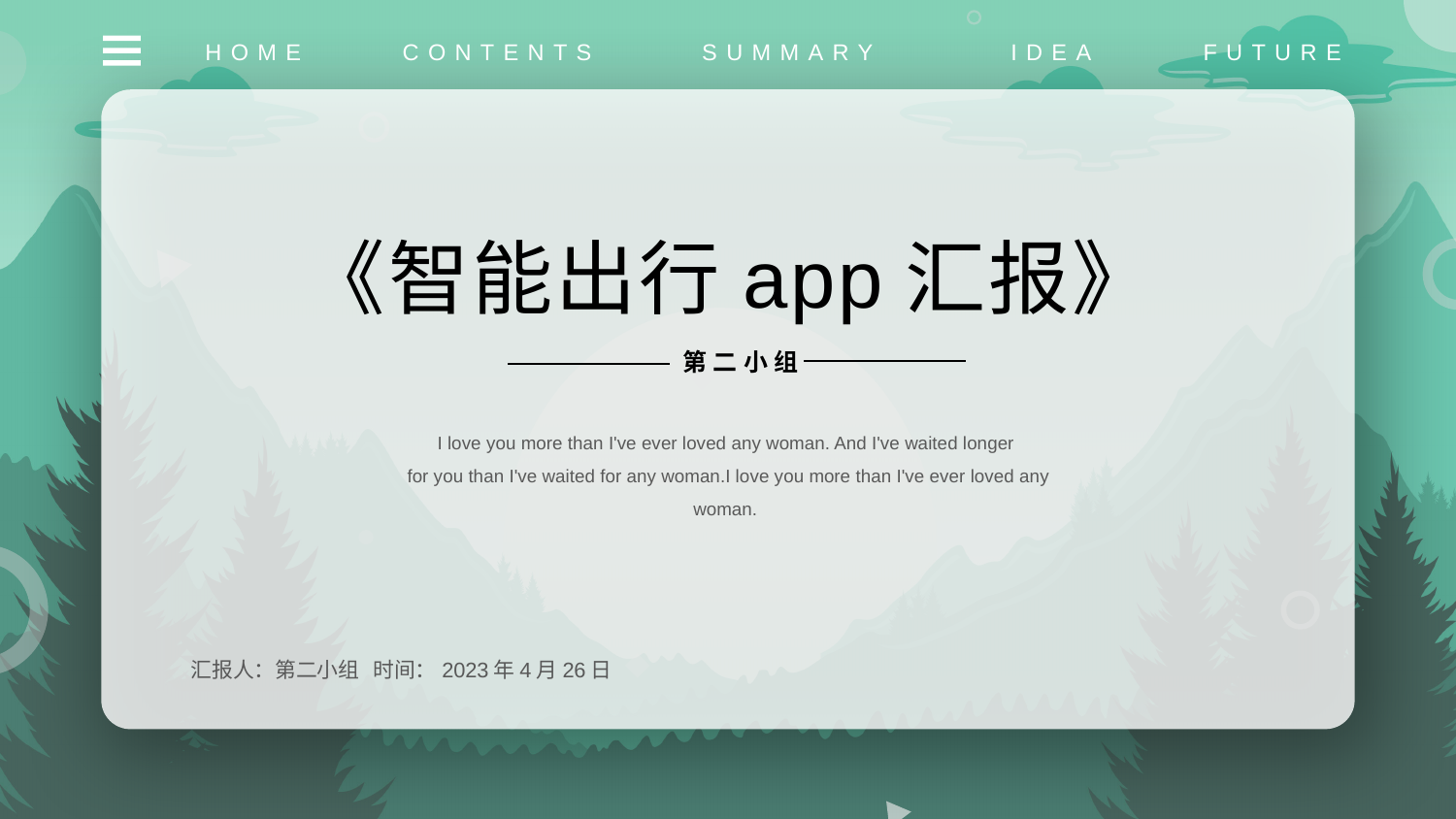

HOME
CONTENTS
SUMMARY
IDEA
FUTURE

《智能出行app汇报》
第二小组
I love you more than I've ever loved any woman. And I've waited longer
for you than I've waited for any woman.I love you more than I've ever loved any woman.
汇报人：第二小组   时间：2023年4月26日